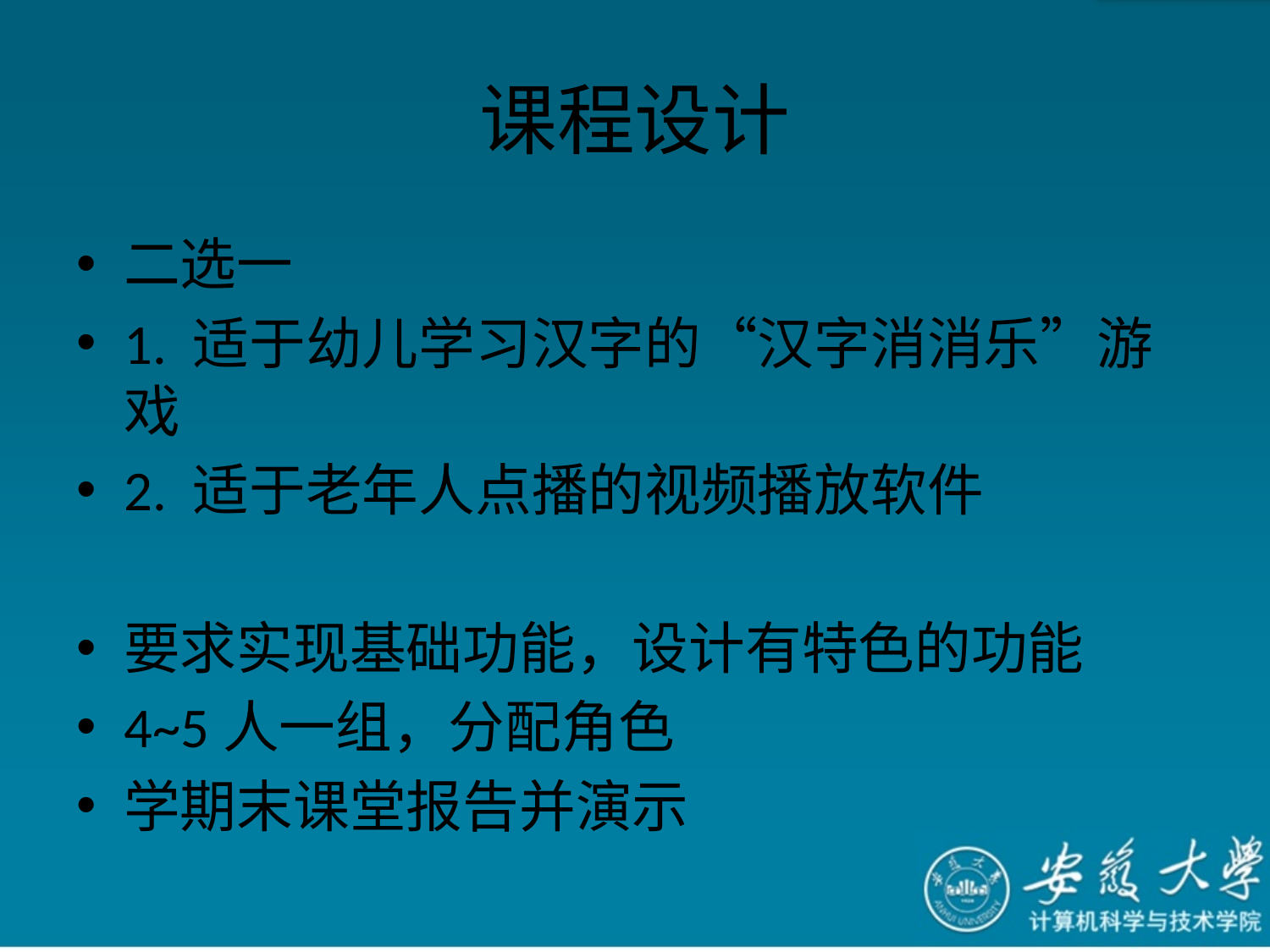

# 课程设计
二选一
1. 适于幼儿学习汉字的“汉字消消乐”游戏
2. 适于老年人点播的视频播放软件

要求实现基础功能，设计有特色的功能
4~5人一组，分配角色
学期末课堂报告并演示